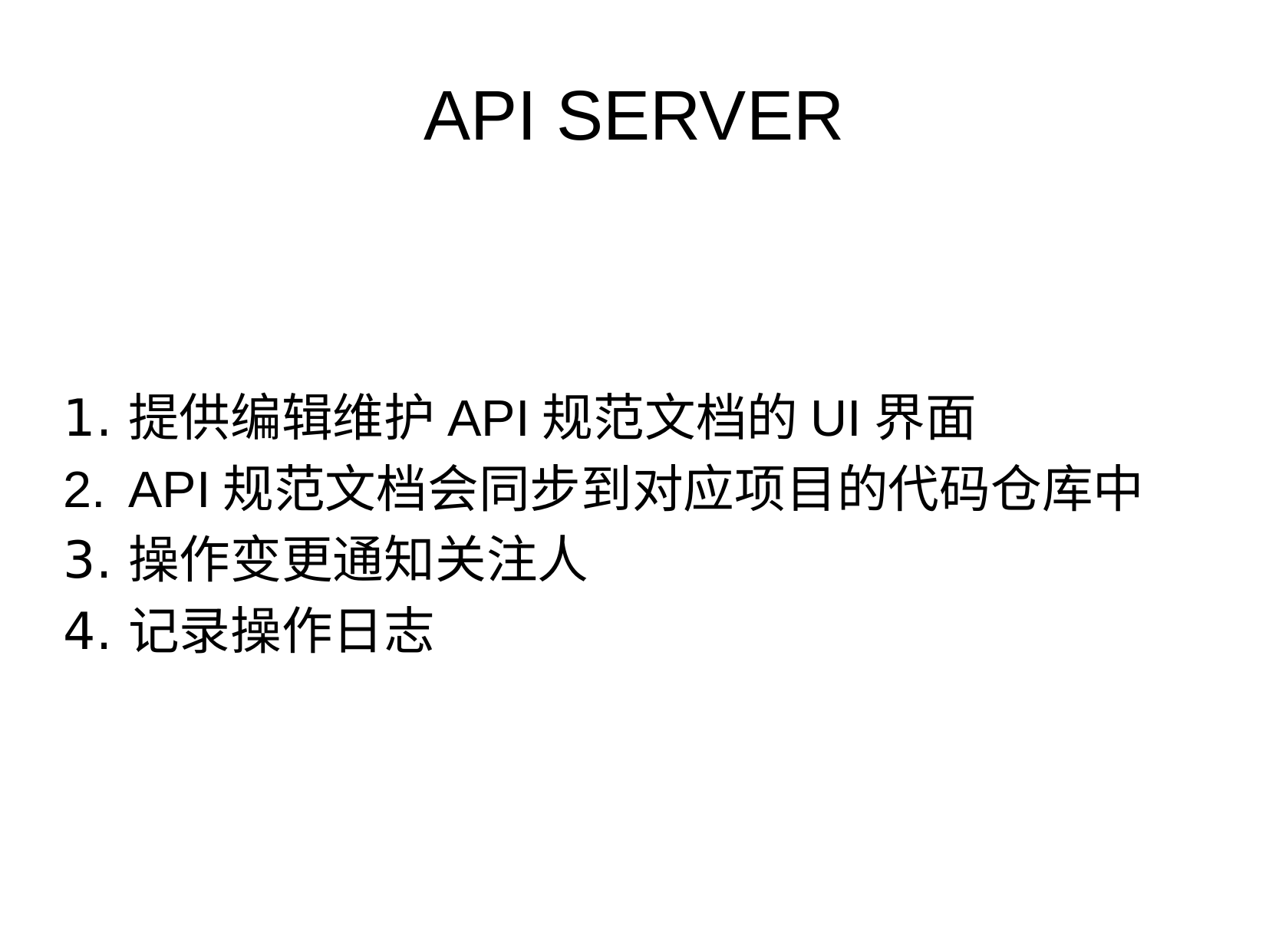

# API SERVER
提供编辑维护API规范文档的UI界面
API规范文档会同步到对应项目的代码仓库中
操作变更通知关注人
记录操作日志